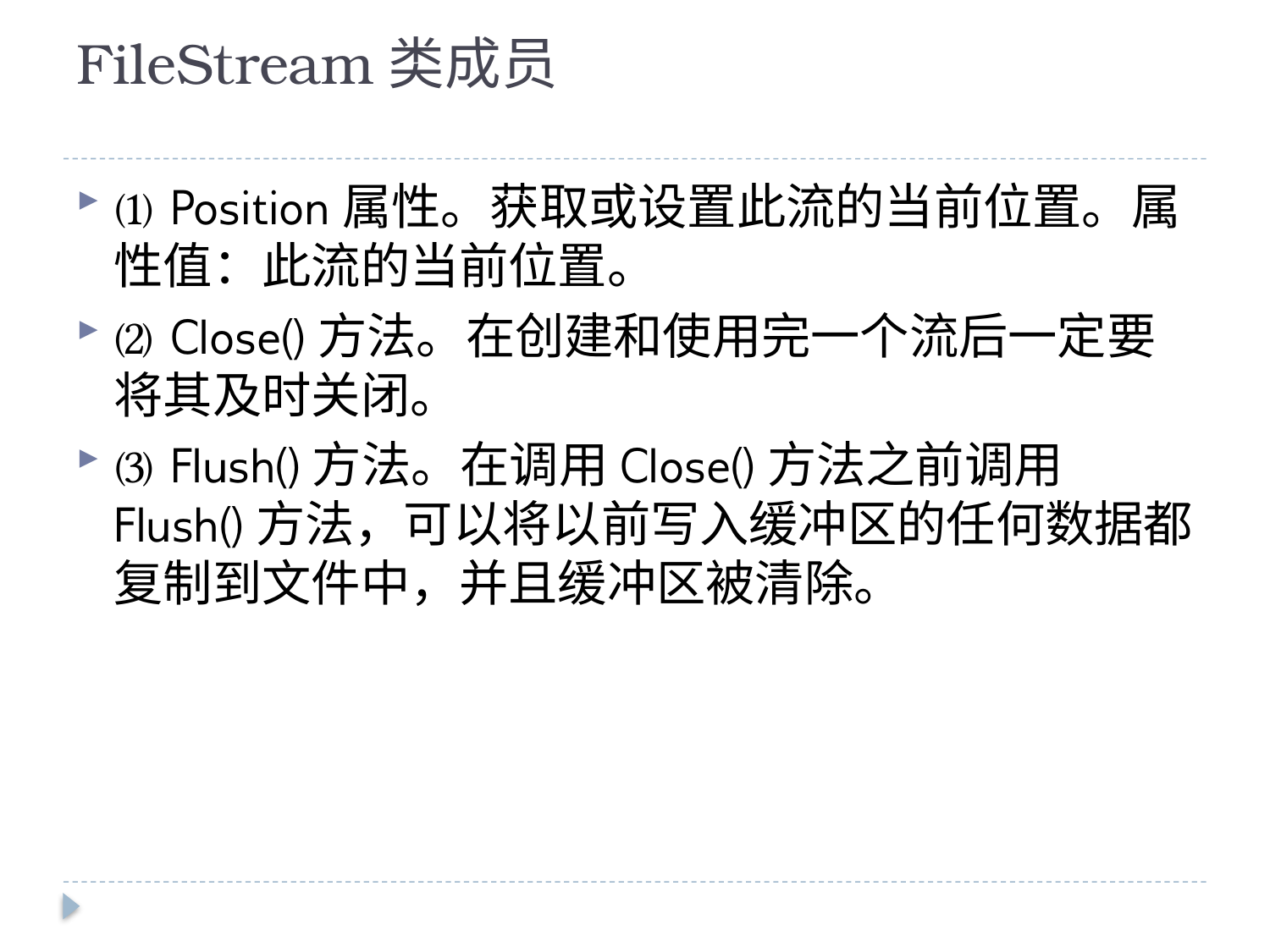

# FileStream类成员
⑴ Position属性。获取或设置此流的当前位置。属性值：此流的当前位置。
⑵ Close()方法。在创建和使用完一个流后一定要将其及时关闭。
⑶ Flush()方法。在调用Close()方法之前调用Flush()方法，可以将以前写入缓冲区的任何数据都复制到文件中，并且缓冲区被清除。